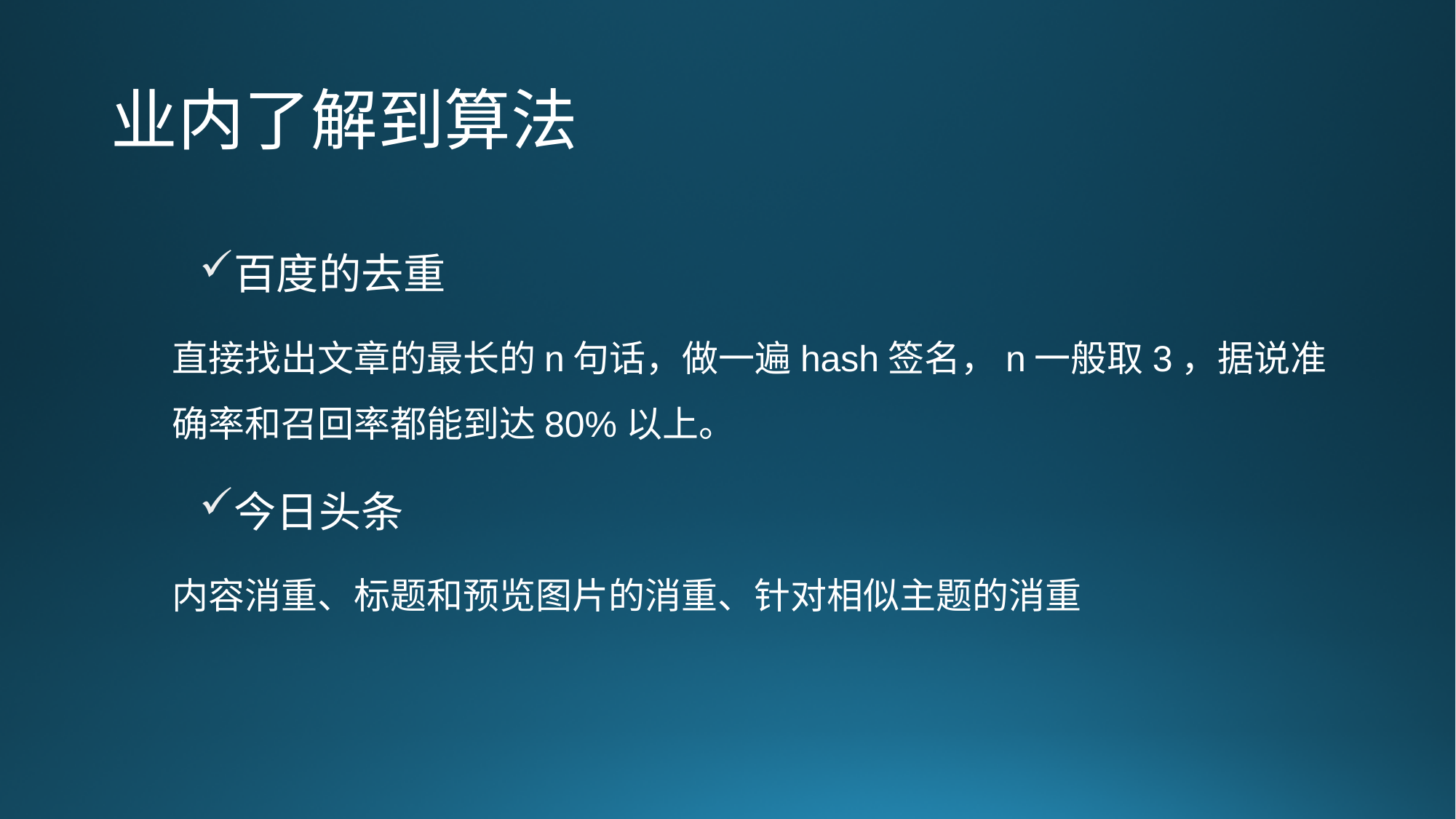

# 业内了解到算法
百度的去重
直接找出文章的最长的n句话，做一遍hash签名，n一般取3，据说准确率和召回率都能到达80%以上。
今日头条
内容消重、标题和预览图片的消重、针对相似主题的消重